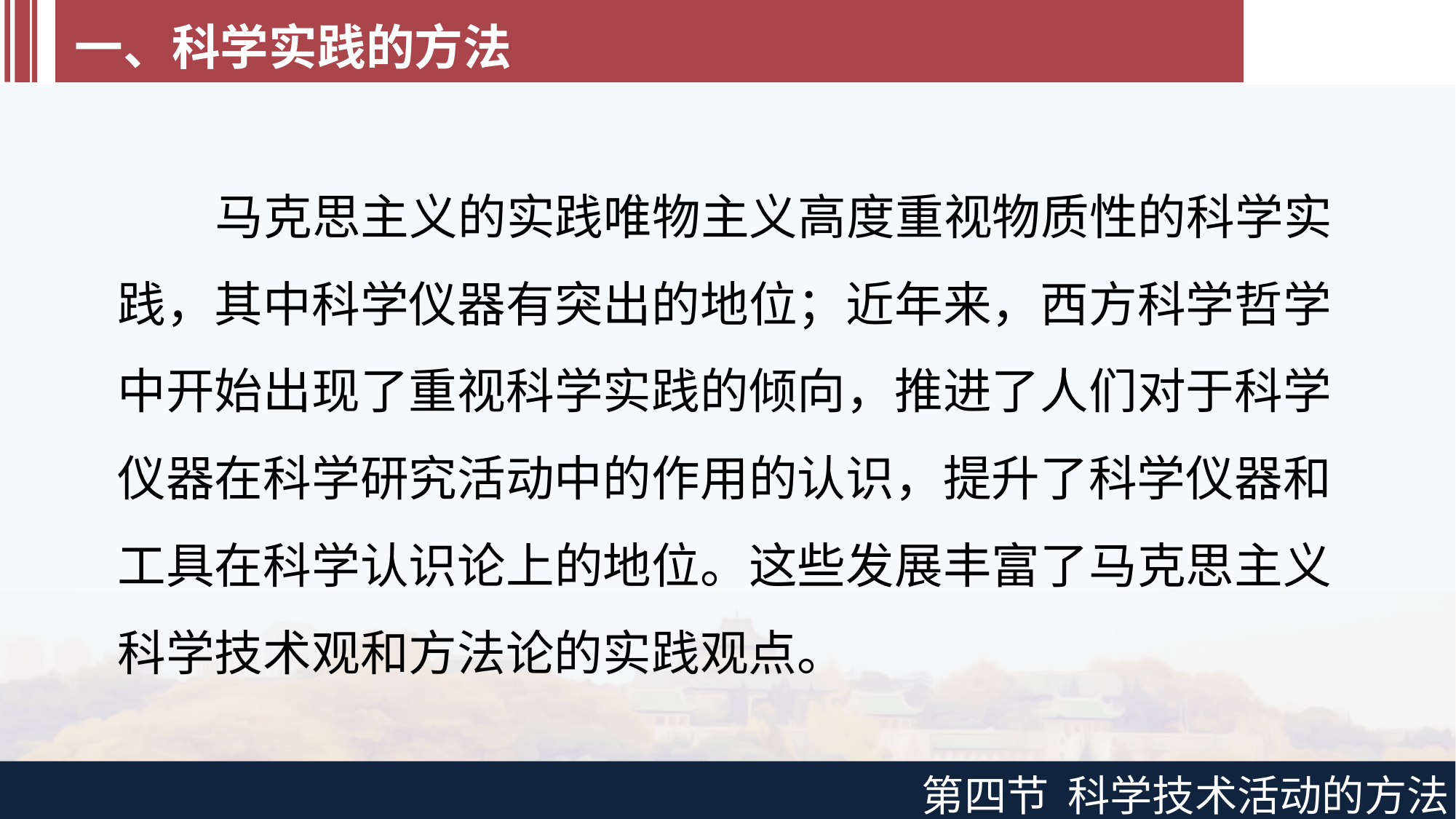

一、科学实践的方法
马克思主义的实践唯物主义高度重视物质性的科学实践，其中科学仪器有突出的地位；近年来，西方科学哲学中开始出现了重视科学实践的倾向，推进了人们对于科学仪器在科学研究活动中的作用的认识，提升了科学仪器和工具在科学认识论上的地位。这些发展丰富了马克思主义科学技术观和方法论的实践观点。
第四节  科学技术活动的方法